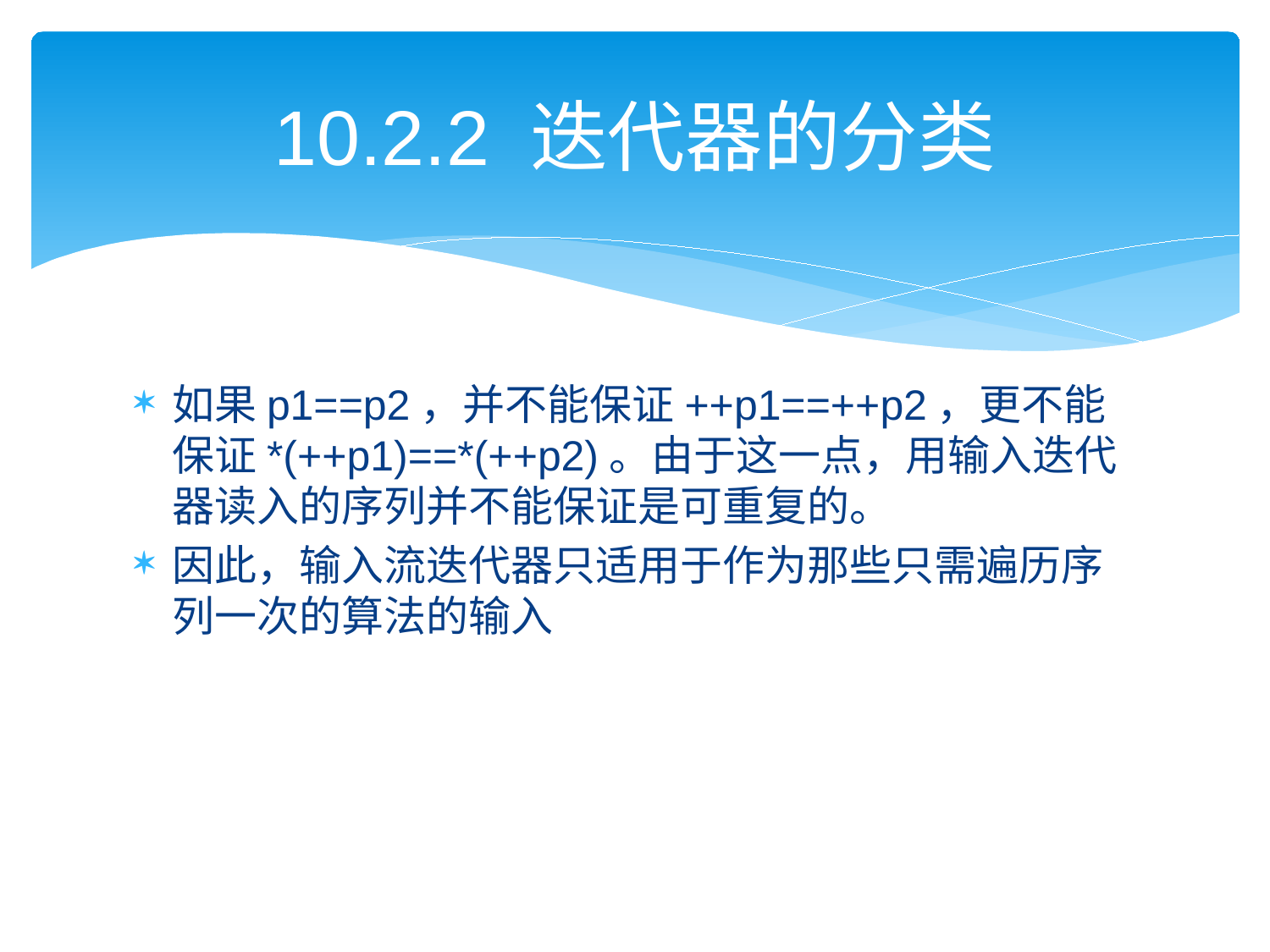

# 10.2.2 迭代器的分类
如果p1==p2，并不能保证++p1==++p2，更不能保证*(++p1)==*(++p2)。由于这一点，用输入迭代器读入的序列并不能保证是可重复的。
因此，输入流迭代器只适用于作为那些只需遍历序列一次的算法的输入